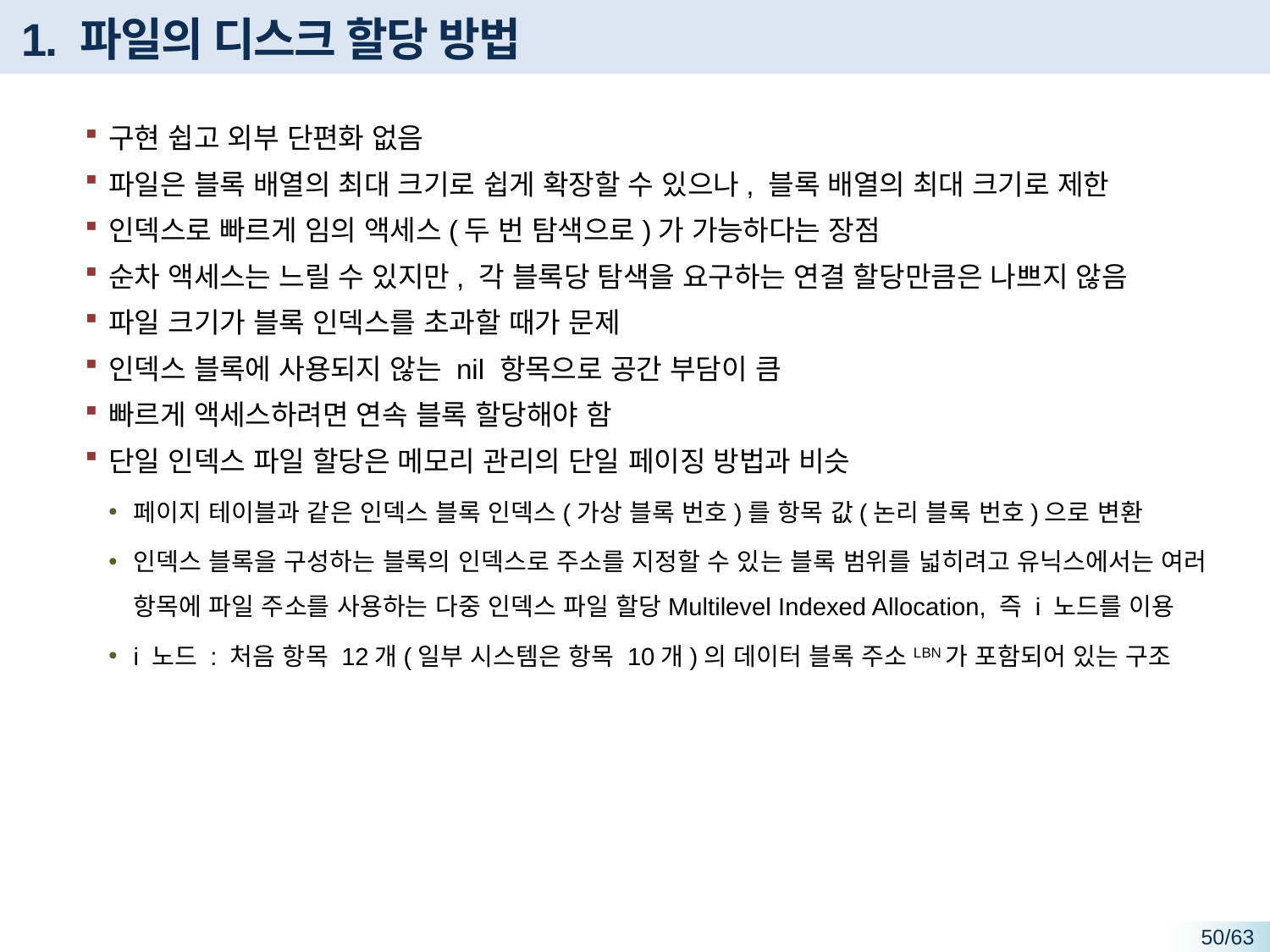

# 1. 파일의 디스크 할당 방법
구현 쉽고 외부 단편화 없음
파일은 블록 배열의 최대 크기로 쉽게 확장할 수 있으나, 블록 배열의 최대 크기로 제한
인덱스로 빠르게 임의 액세스(두 번 탐색으로)가 가능하다는 장점
순차 액세스는 느릴 수 있지만, 각 블록당 탐색을 요구하는 연결 할당만큼은 나쁘지 않음
파일 크기가 블록 인덱스를 초과할 때가 문제
인덱스 블록에 사용되지 않는 nil 항목으로 공간 부담이 큼
빠르게 액세스하려면 연속 블록 할당해야 함
단일 인덱스 파일 할당은 메모리 관리의 단일 페이징 방법과 비슷
페이지 테이블과 같은 인덱스 블록 인덱스(가상 블록 번호)를 항목 값(논리 블록 번호)으로 변환
인덱스 블록을 구성하는 블록의 인덱스로 주소를 지정할 수 있는 블록 범위를 넓히려고 유닉스에서는 여러 항목에 파일 주소를 사용하는 다중 인덱스 파일 할당Multilevel Indexed Allocation, 즉 i 노드를 이용
i 노드 : 처음 항목 12개(일부 시스템은 항목 10개)의 데이터 블록 주소LBN가 포함되어 있는 구조